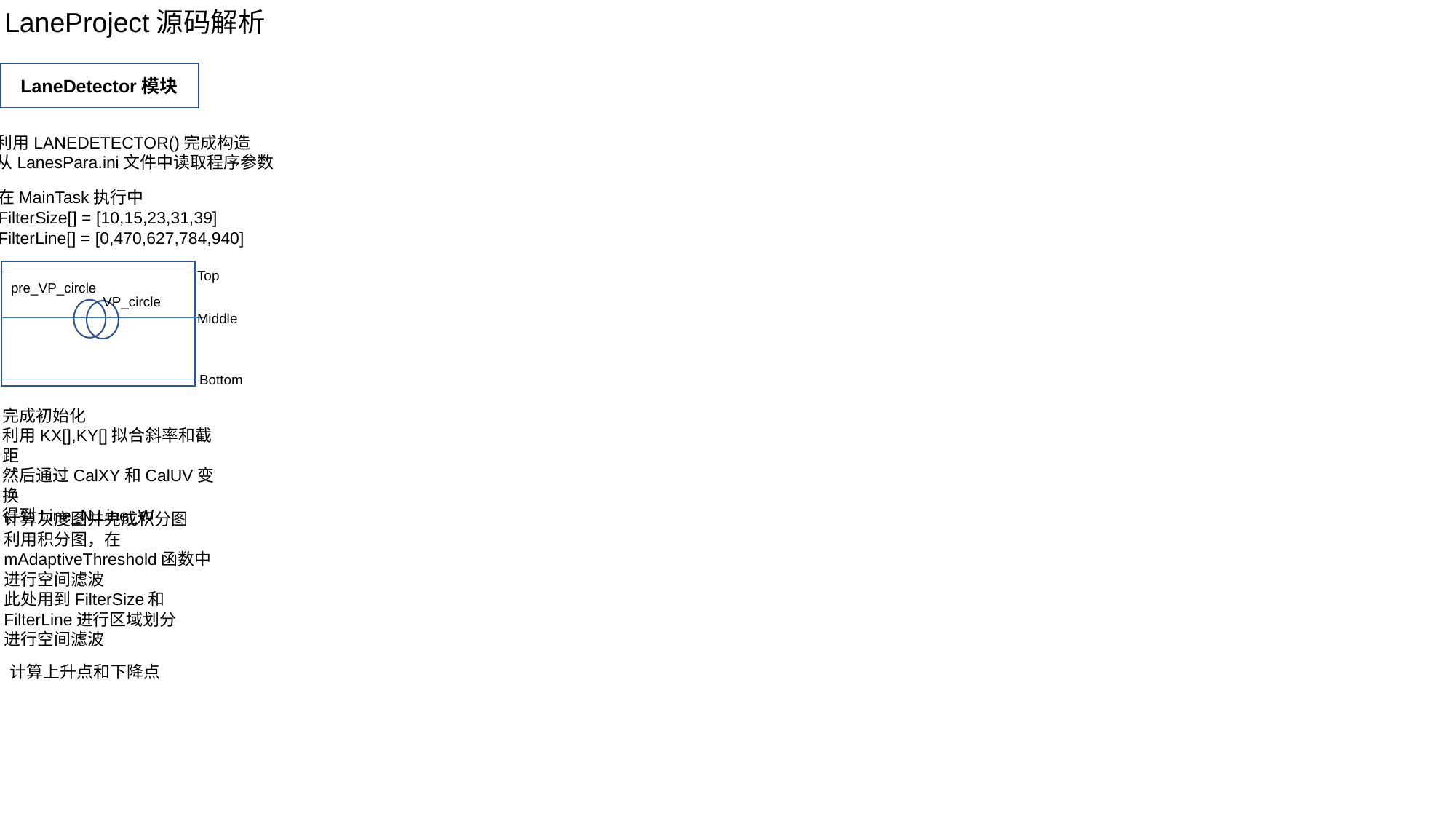

LaneProject源码解析
LaneDetector模块
利用LANEDETECTOR()完成构造
从LanesPara.ini文件中读取程序参数
在MainTask执行中
FilterSize[] = [10,15,23,31,39]
FilterLine[] = [0,470,627,784,940]

Top
pre_VP_circle
VP_circle

Middle
Bottom
完成初始化
利用KX[],KY[]拟合斜率和截距
然后通过CalXY和CalUV变换
得到Line_N,Line_W
计算灰度图并完成积分图
利用积分图，在mAdaptiveThreshold函数中进行空间滤波
此处用到FilterSize和FilterLine进行区域划分
进行空间滤波
计算上升点和下降点